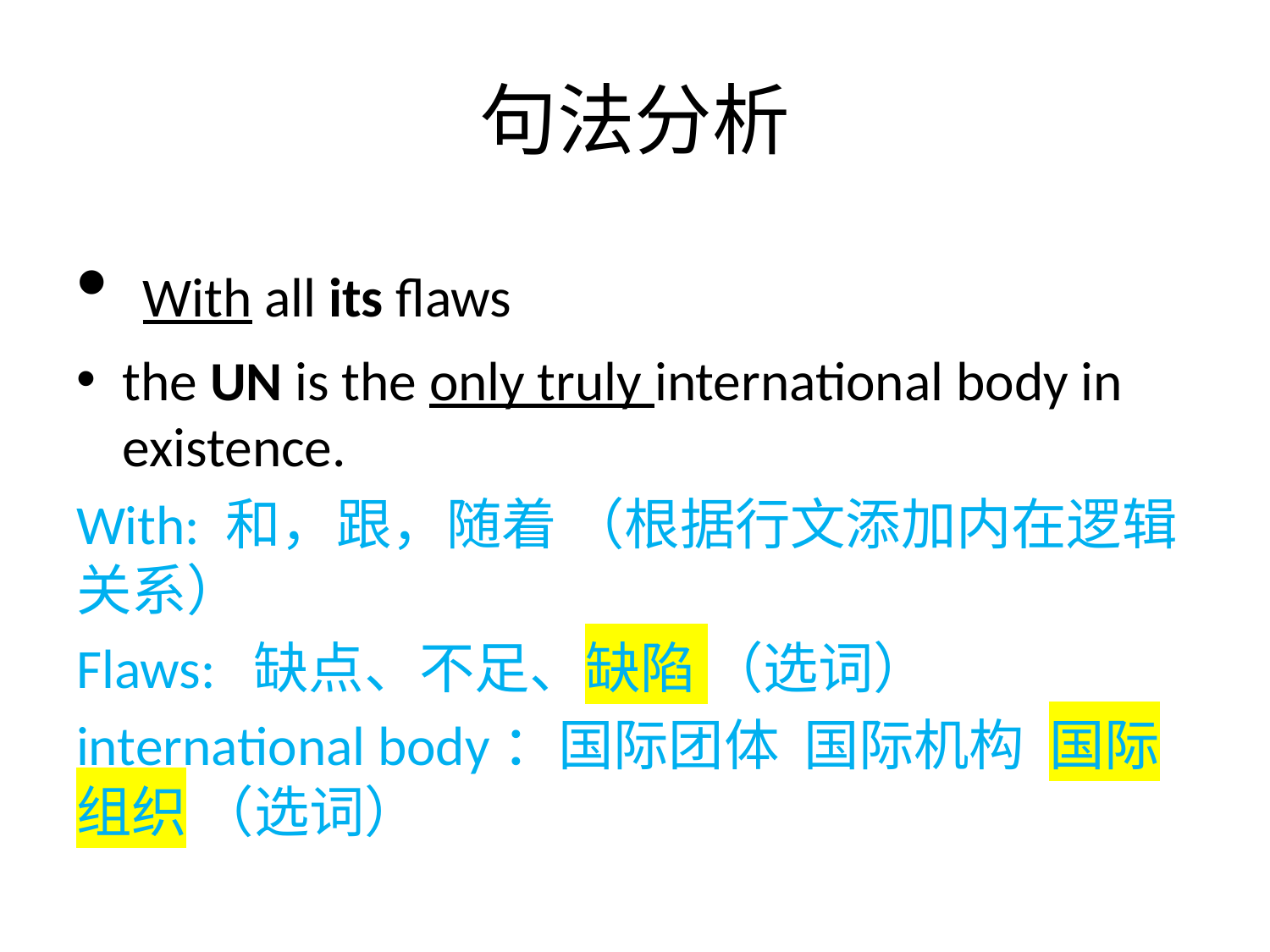

# 句法分析
 With all its flaws
the UN is the only truly international body in existence.
With: 和，跟，随着 （根据行文添加内在逻辑关系）
Flaws:  缺点、不足、缺陷 （选词）
international body：国际团体  国际机构  国际组织 （选词）